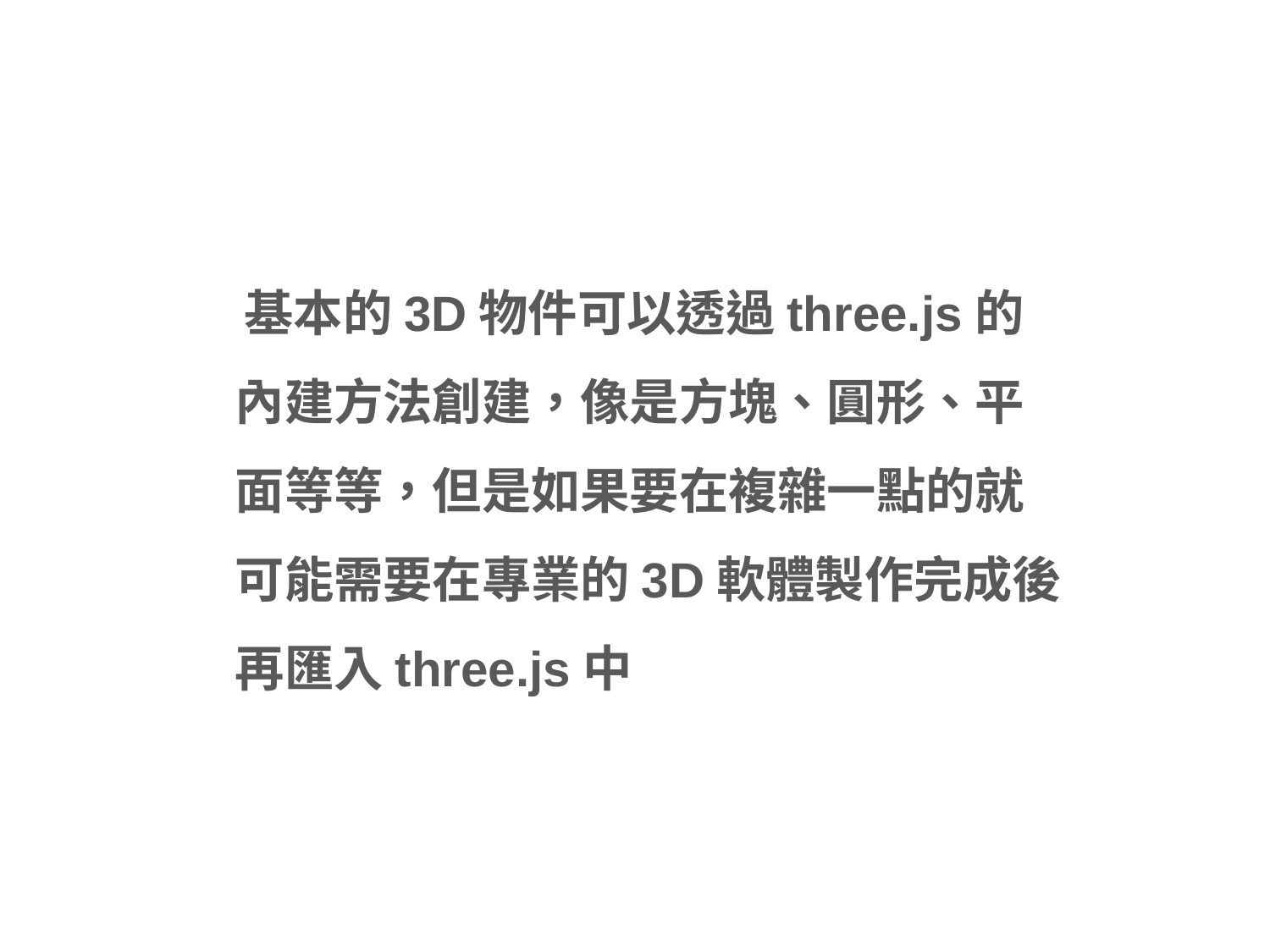

基本的3D物件可以透過three.js的內建方法創建，像是方塊、圓形、平面等等，但是如果要在複雜一點的就可能需要在專業的3D軟體製作完成後再匯入three.js中